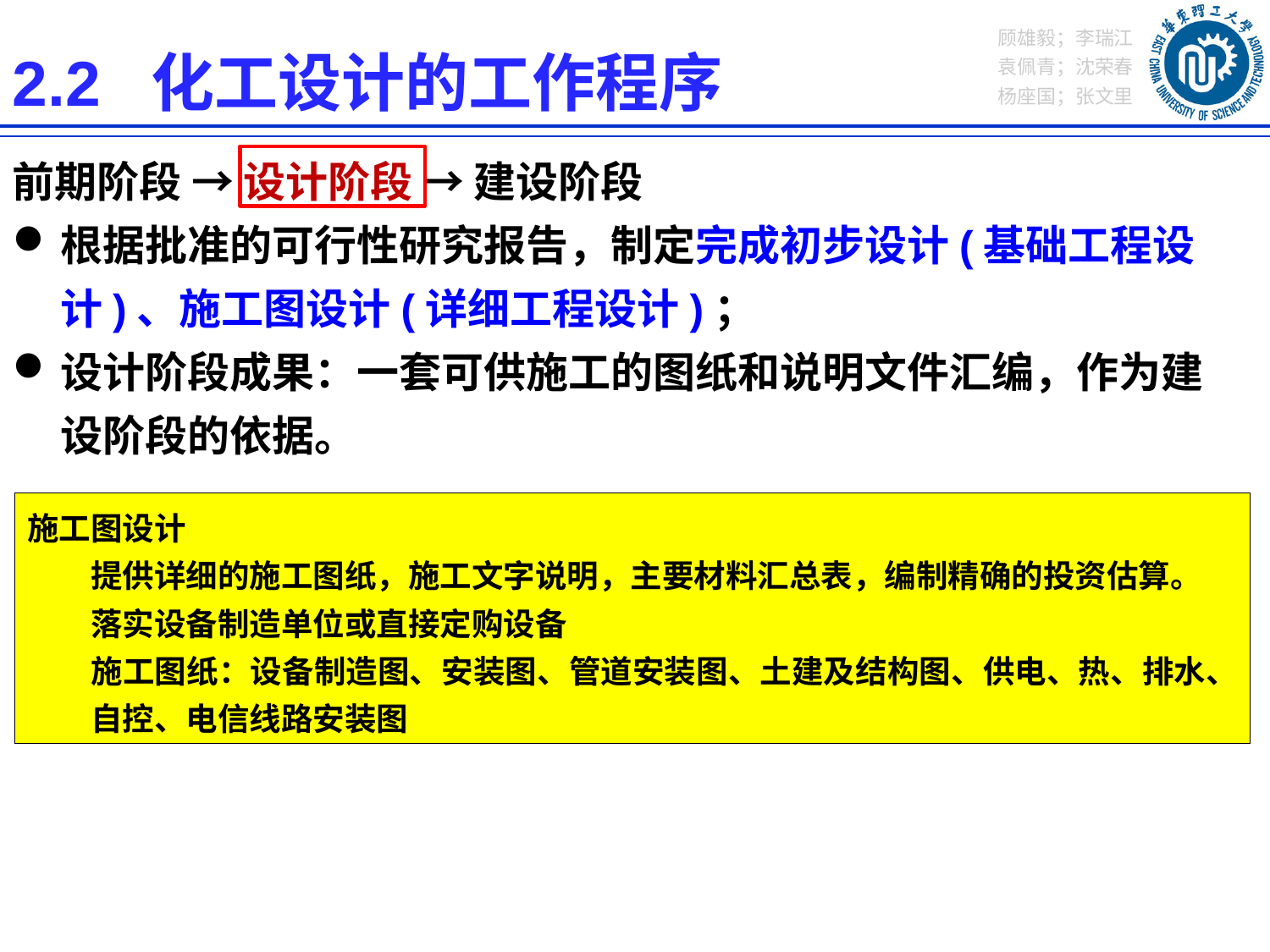

2.2  化工设计的工作程序
前期阶段 → 设计阶段 → 建设阶段
根据批准的可行性研究报告，制定完成初步设计(基础工程设计)、施工图设计(详细工程设计)；
设计阶段成果：一套可供施工的图纸和说明文件汇编，作为建设阶段的依据。

施工图设计
提供详细的施工图纸，施工文字说明，主要材料汇总表，编制精确的投资估算。
落实设备制造单位或直接定购设备
施工图纸：设备制造图、安装图、管道安装图、土建及结构图、供电、热、排水、自控、电信线路安装图